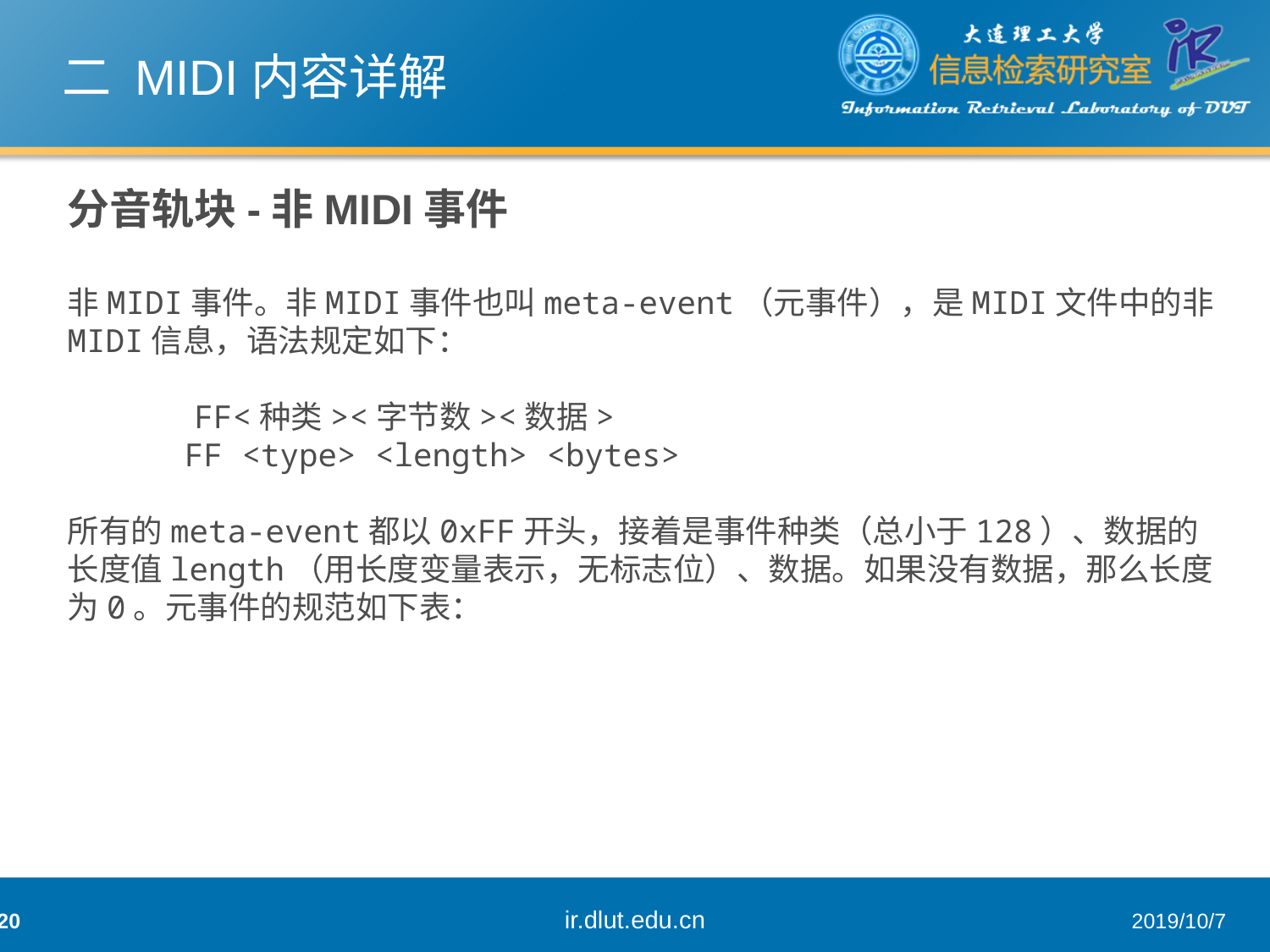

# 二 MIDI内容详解
分音轨块-非MIDI事件
非MIDI事件。非MIDI事件也叫meta-event（元事件），是MIDI文件中的非MIDI信息，语法规定如下：

	FF<种类><字节数><数据>
　　　  FF <type> <length> <bytes>

所有的meta-event都以0xFF开头，接着是事件种类（总小于128）、数据的长度值length（用长度变量表示，无标志位）、数据。如果没有数据，那么长度为0。元事件的规范如下表：